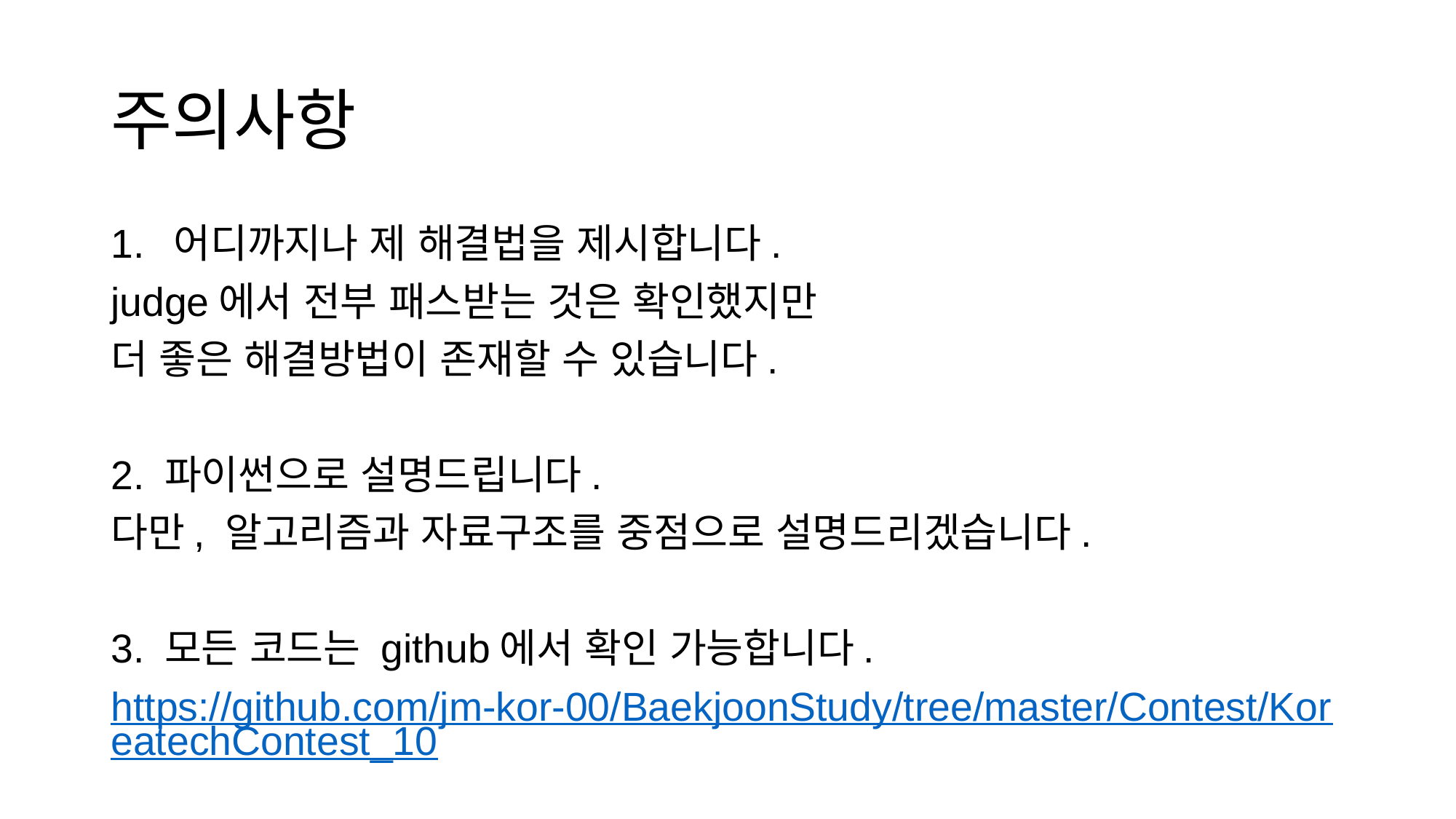

# 주의사항
어디까지나 제 해결법을 제시합니다.
judge에서 전부 패스받는 것은 확인했지만
더 좋은 해결방법이 존재할 수 있습니다.

2. 파이썬으로 설명드립니다.
다만, 알고리즘과 자료구조를 중점으로 설명드리겠습니다.

3. 모든 코드는 github에서 확인 가능합니다.
https://github.com/jm-kor-00/BaekjoonStudy/tree/master/Contest/KoreatechContest_10